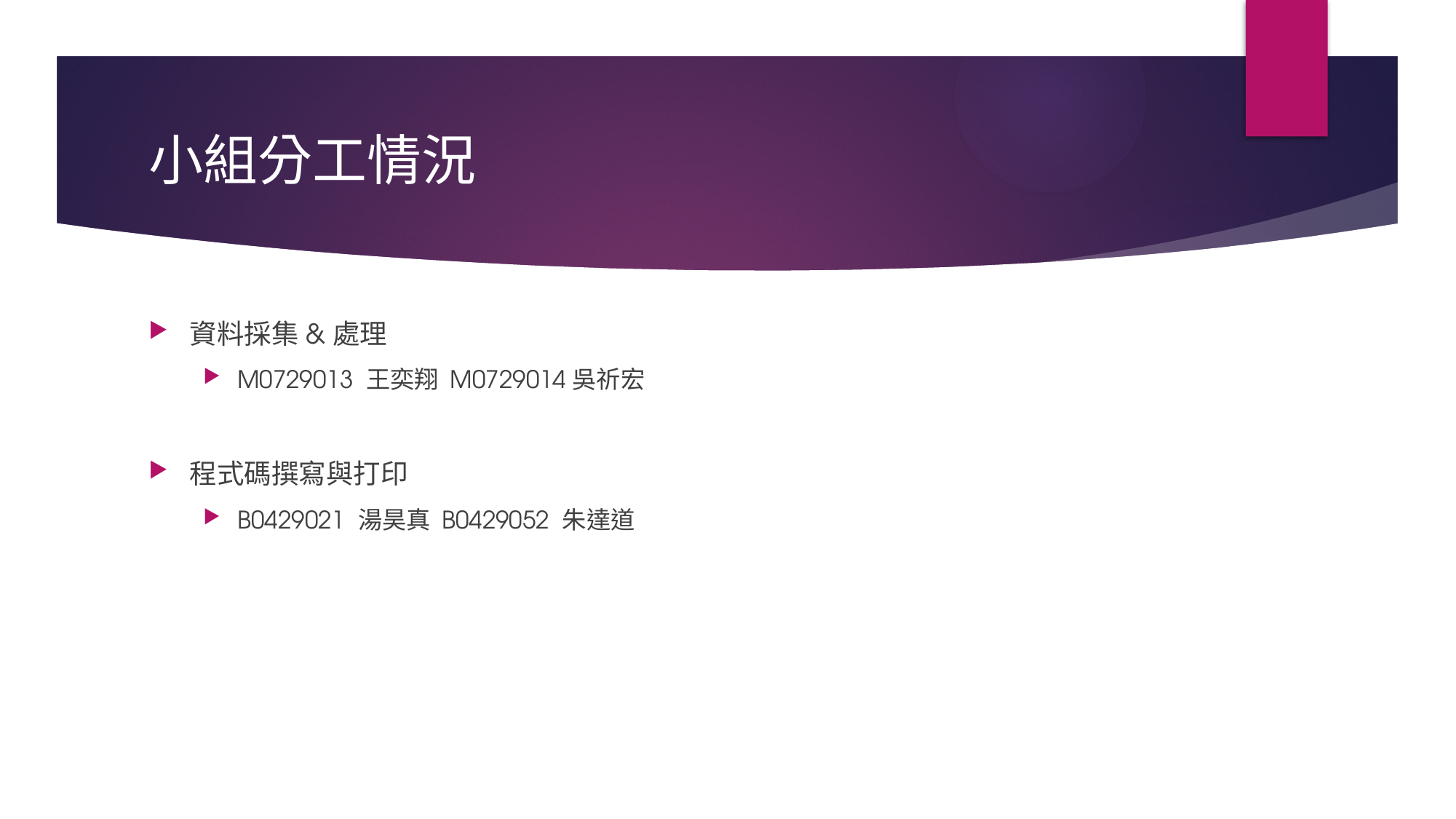

# 小組分工情況
資料採集&處理
M0729013 王奕翔 M0729014吳祈宏

程式碼撰寫與打印
B0429021 湯昊真 B0429052 朱達道